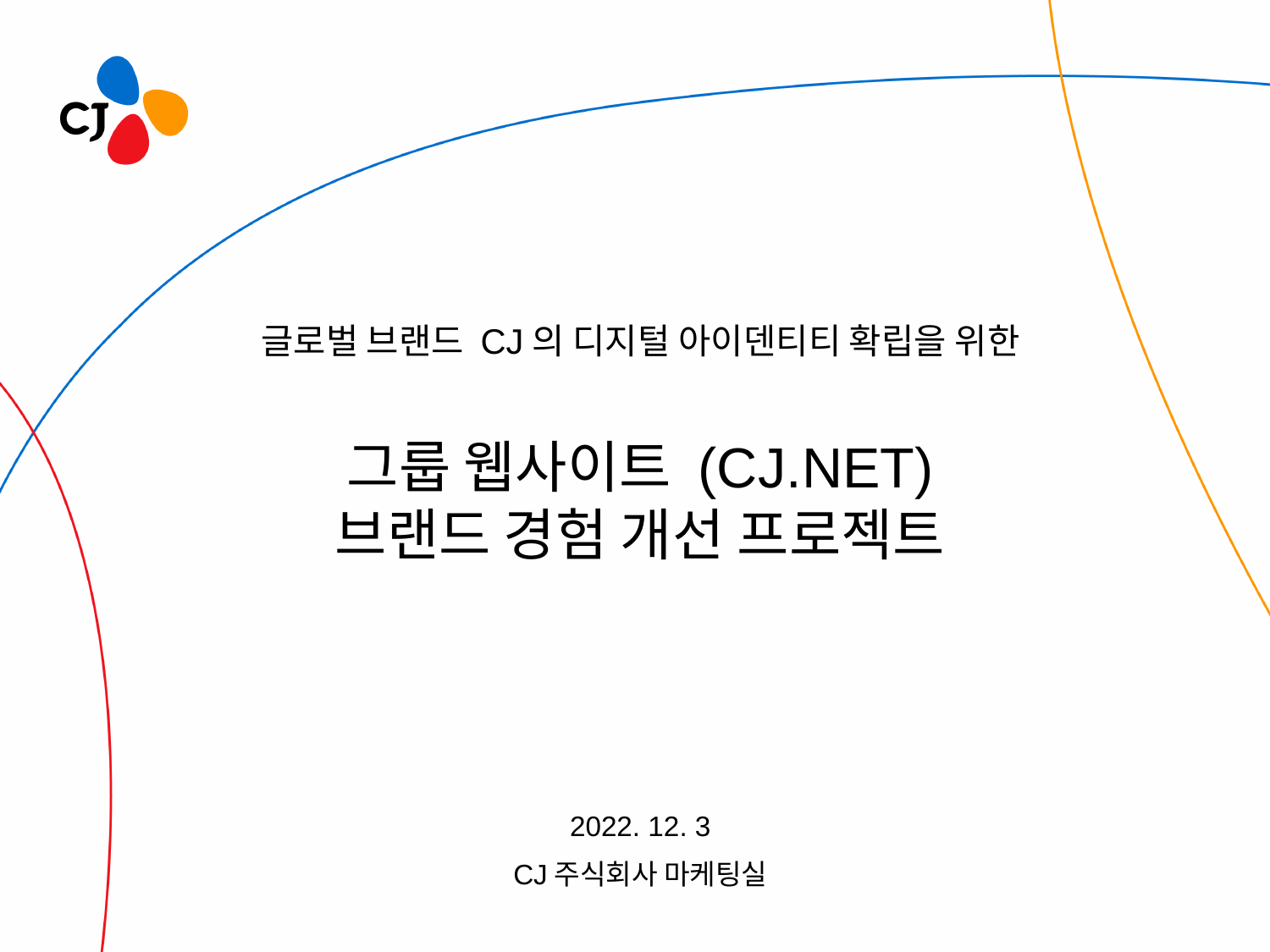

글로벌 브랜드 CJ의 디지털 아이덴티티 확립을 위한
그룹 웹사이트 (CJ.NET)
브랜드 경험 개선 프로젝트
2022. 12. 3
CJ주식회사 마케팅실